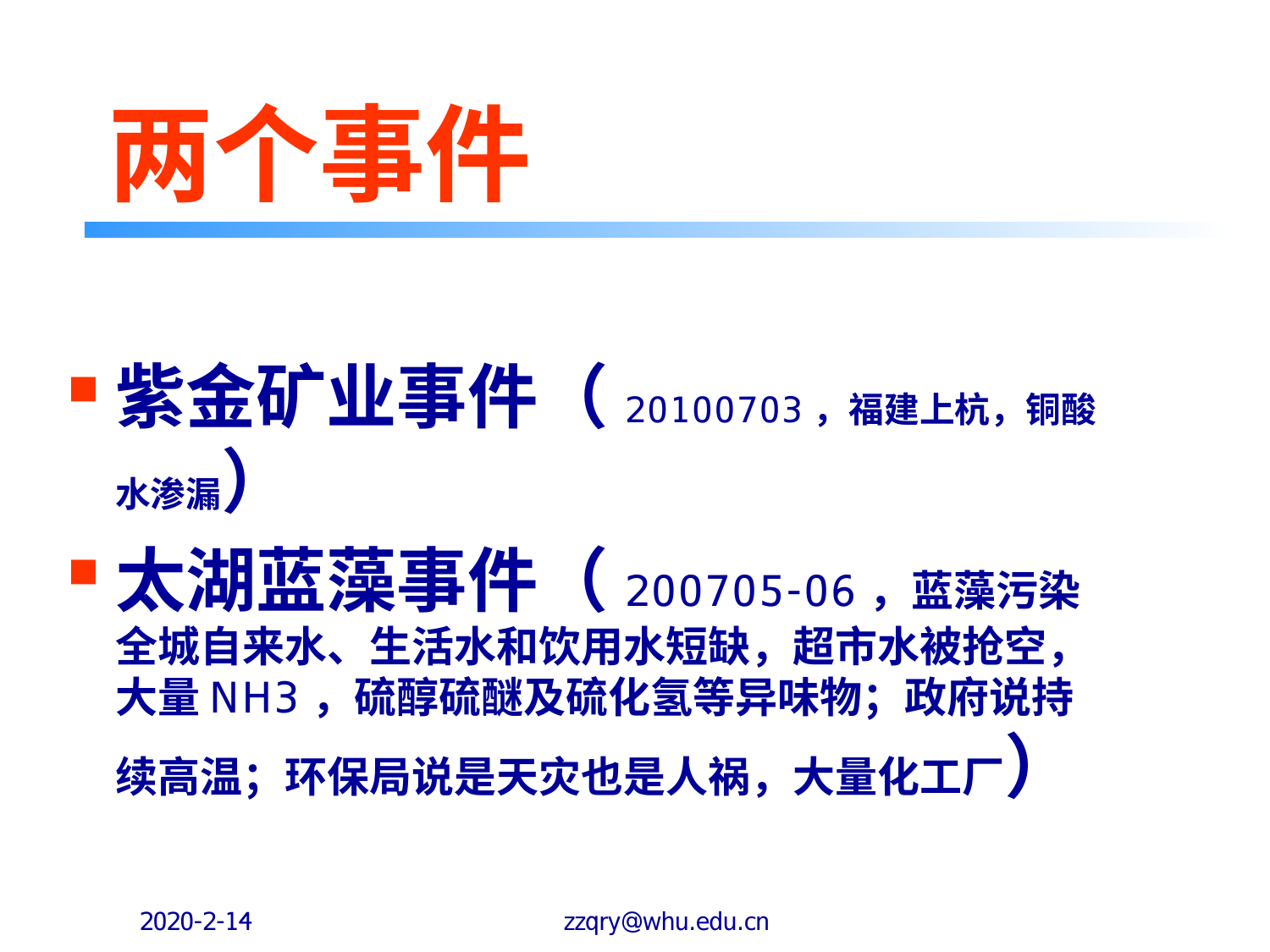

# 两个事件
紫金矿业事件（20100703，福建上杭，铜酸水渗漏）
太湖蓝藻事件（200705-06，蓝藻污染全城自来水、生活水和饮用水短缺，超市水被抢空，大量NH3，硫醇硫醚及硫化氢等异味物；政府说持续高温；环保局说是天灾也是人祸，大量化工厂）
2020-2-14
zzqry@whu.edu.cn